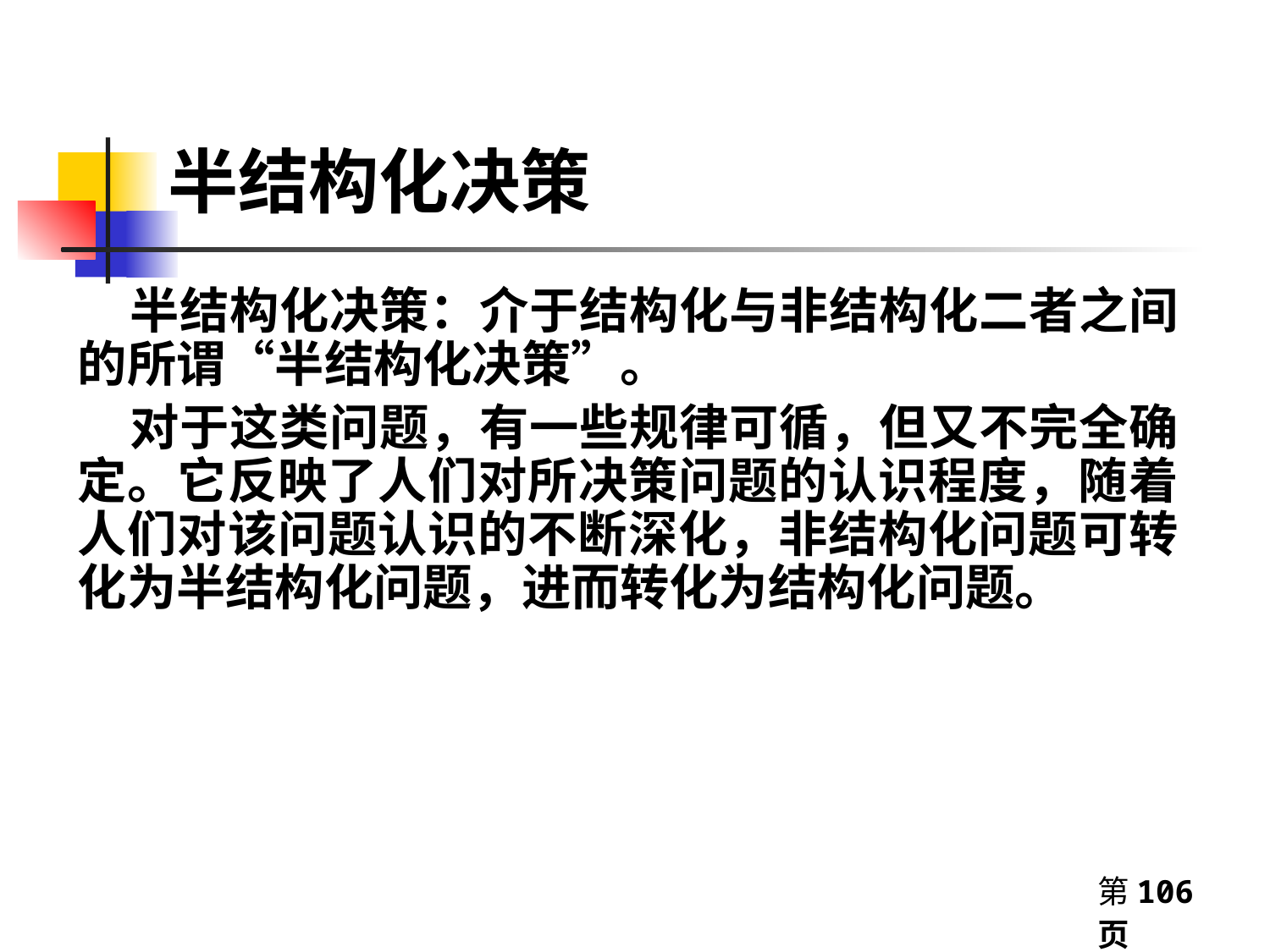

# 半结构化决策
半结构化决策：介于结构化与非结构化二者之间的所谓“半结构化决策”。
对于这类问题，有一些规律可循，但又不完全确定。它反映了人们对所决策问题的认识程度，随着人们对该问题认识的不断深化，非结构化问题可转化为半结构化问题，进而转化为结构化问题。